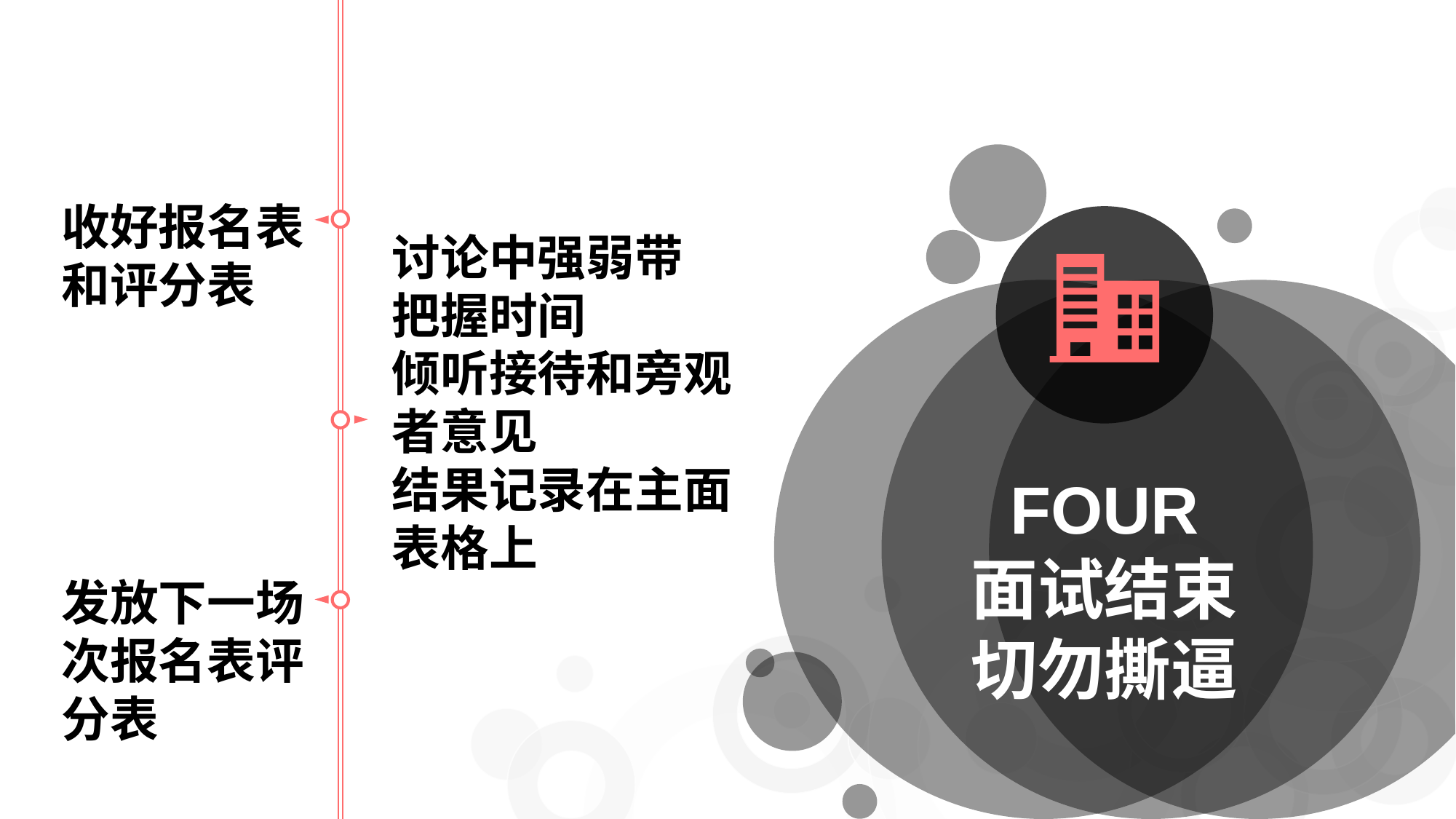

收好报名表和评分表

讨论中强弱带
把握时间
倾听接待和旁观者意见
结果记录在主面表格上

FOUR
面试结束
切勿撕逼
发放下一场次报名表评分表